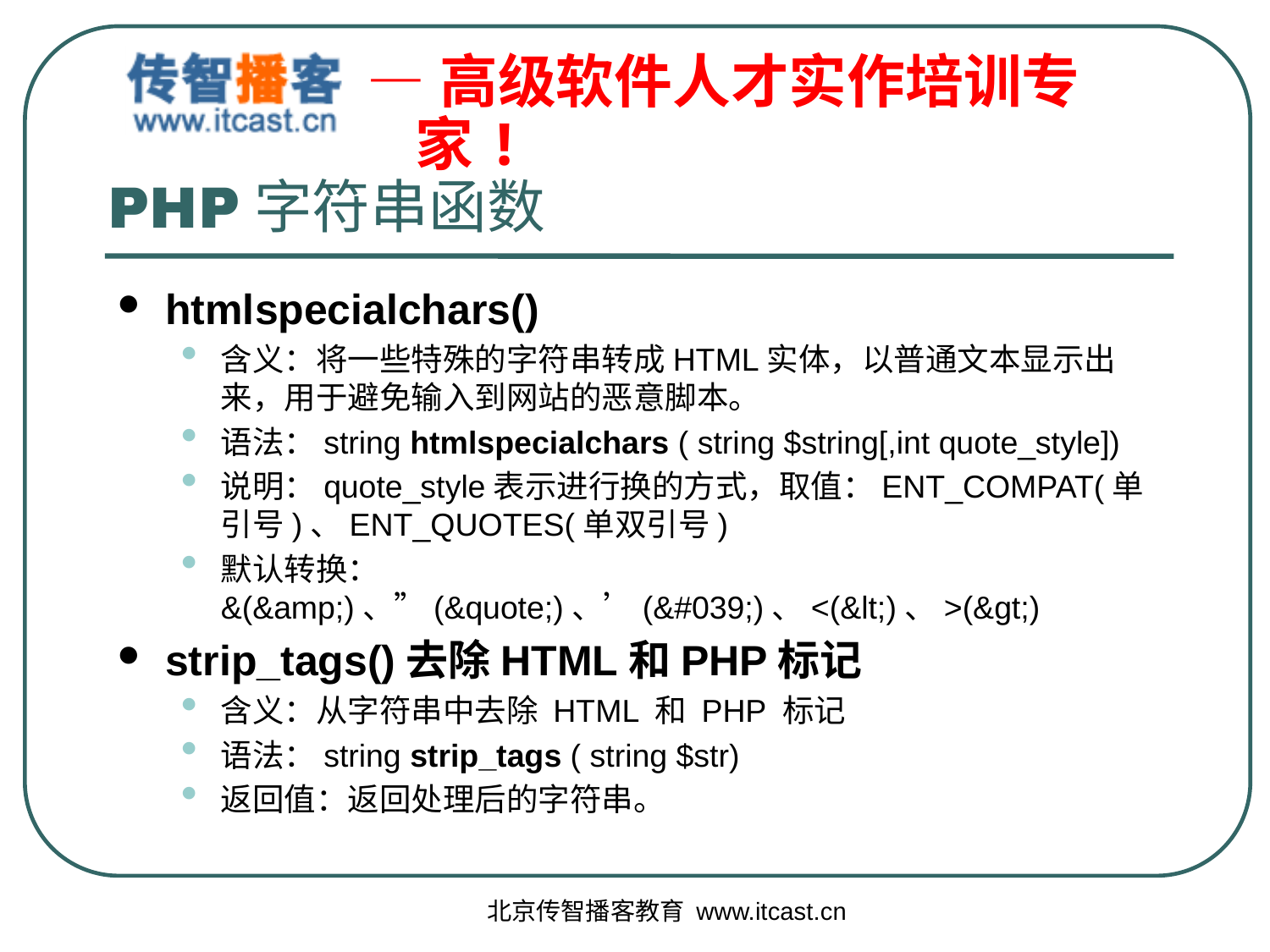

# PHP字符串函数
htmlspecialchars()
含义：将一些特殊的字符串转成HTML实体，以普通文本显示出来，用于避免输入到网站的恶意脚本。
语法：string htmlspecialchars ( string $string[,int quote_style])
说明：quote_style表示进行换的方式，取值：ENT_COMPAT(单引号)、ENT_QUOTES(单双引号)
默认转换：&(&amp;)、”(&quote;)、’(&#039;)、<(&lt;)、>(&gt;)
strip_tags()去除HTML和PHP标记
含义：从字符串中去除 HTML 和 PHP 标记
语法：string strip_tags ( string $str)
返回值：返回处理后的字符串。